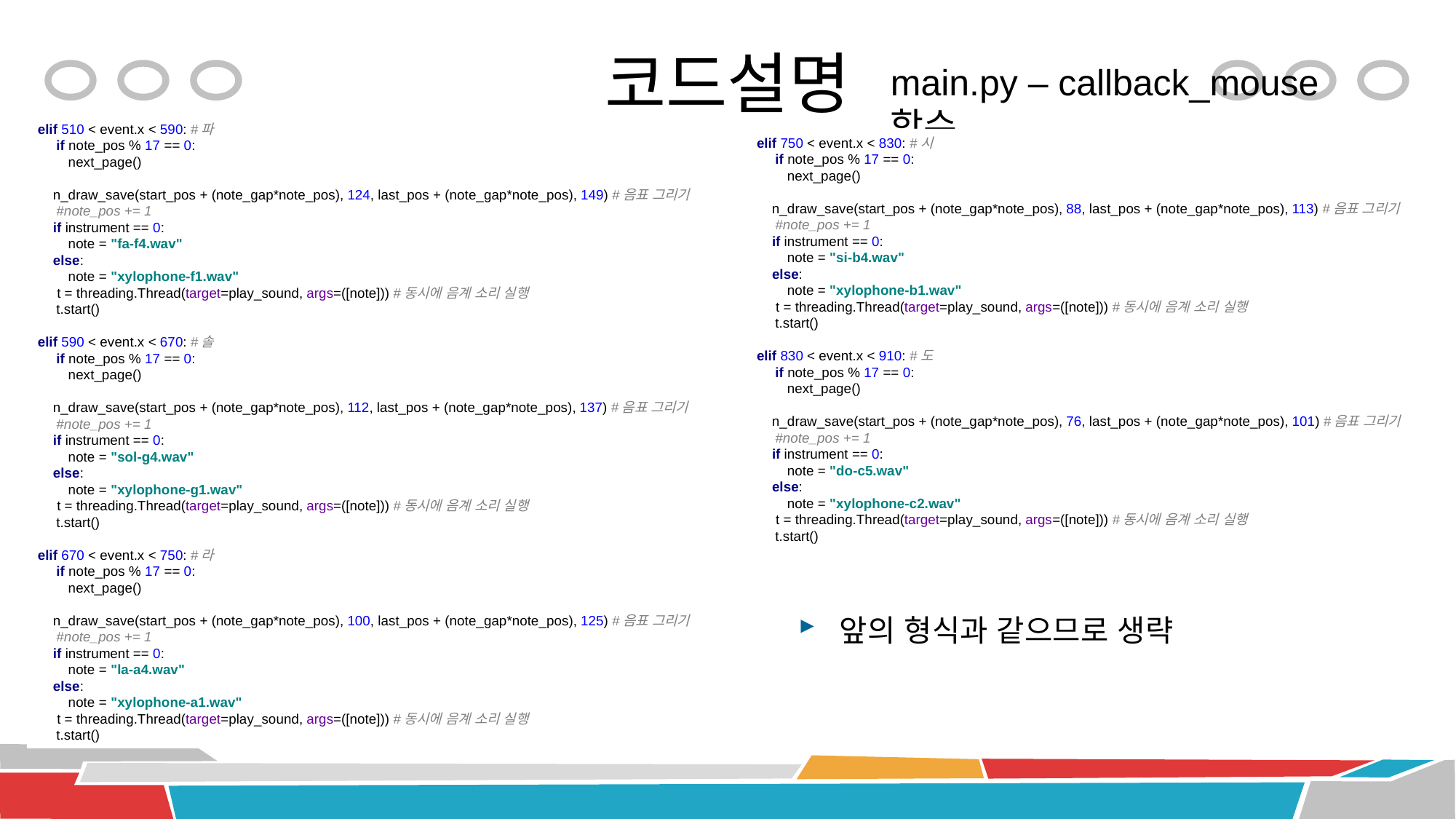

# 코드설명
main.py – callback_mouse함수
elif 510 < event.x < 590: #파
    if note_pos % 17 == 0:
        next_page()
    n_draw_save(start_pos + (note_gap*note_pos), 124, last_pos + (note_gap*note_pos), 149) #음표 그리기
    #note_pos += 1
    if instrument == 0:
        note = "fa-f4.wav"
    else:
        note = "xylophone-f1.wav"
     t = threading.Thread(target=play_sound, args=([note])) #동시에 음계 소리 실행
    t.start()
elif 590 < event.x < 670: #솔
    if note_pos % 17 == 0:
        next_page()
    n_draw_save(start_pos + (note_gap*note_pos), 112, last_pos + (note_gap*note_pos), 137) #음표 그리기
    #note_pos += 1
    if instrument == 0:
        note = "sol-g4.wav"
    else:
        note = "xylophone-g1.wav"
     t = threading.Thread(target=play_sound, args=([note])) #동시에 음계 소리 실행
    t.start()
elif 670 < event.x < 750: #라
    if note_pos % 17 == 0:
        next_page()
    n_draw_save(start_pos + (note_gap*note_pos), 100, last_pos + (note_gap*note_pos), 125) #음표 그리기
    #note_pos += 1
    if instrument == 0:
        note = "la-a4.wav"
    else:
        note = "xylophone-a1.wav"
     t = threading.Thread(target=play_sound, args=([note])) #동시에 음계 소리 실행
    t.start()
elif 750 < event.x < 830: #시
    if note_pos % 17 == 0:
        next_page()
    n_draw_save(start_pos + (note_gap*note_pos), 88, last_pos + (note_gap*note_pos), 113) #음표 그리기
    #note_pos += 1
    if instrument == 0:
        note = "si-b4.wav"
    else:
        note = "xylophone-b1.wav"
     t = threading.Thread(target=play_sound, args=([note])) #동시에 음계 소리 실행
    t.start()
elif 830 < event.x < 910: #도
    if note_pos % 17 == 0:
        next_page()
    n_draw_save(start_pos + (note_gap*note_pos), 76, last_pos + (note_gap*note_pos), 101) #음표 그리기
    #note_pos += 1
    if instrument == 0:
        note = "do-c5.wav"
    else:
        note = "xylophone-c2.wav"
     t = threading.Thread(target=play_sound, args=([note])) #동시에 음계 소리 실행
    t.start()
앞의 형식과 같으므로 생략